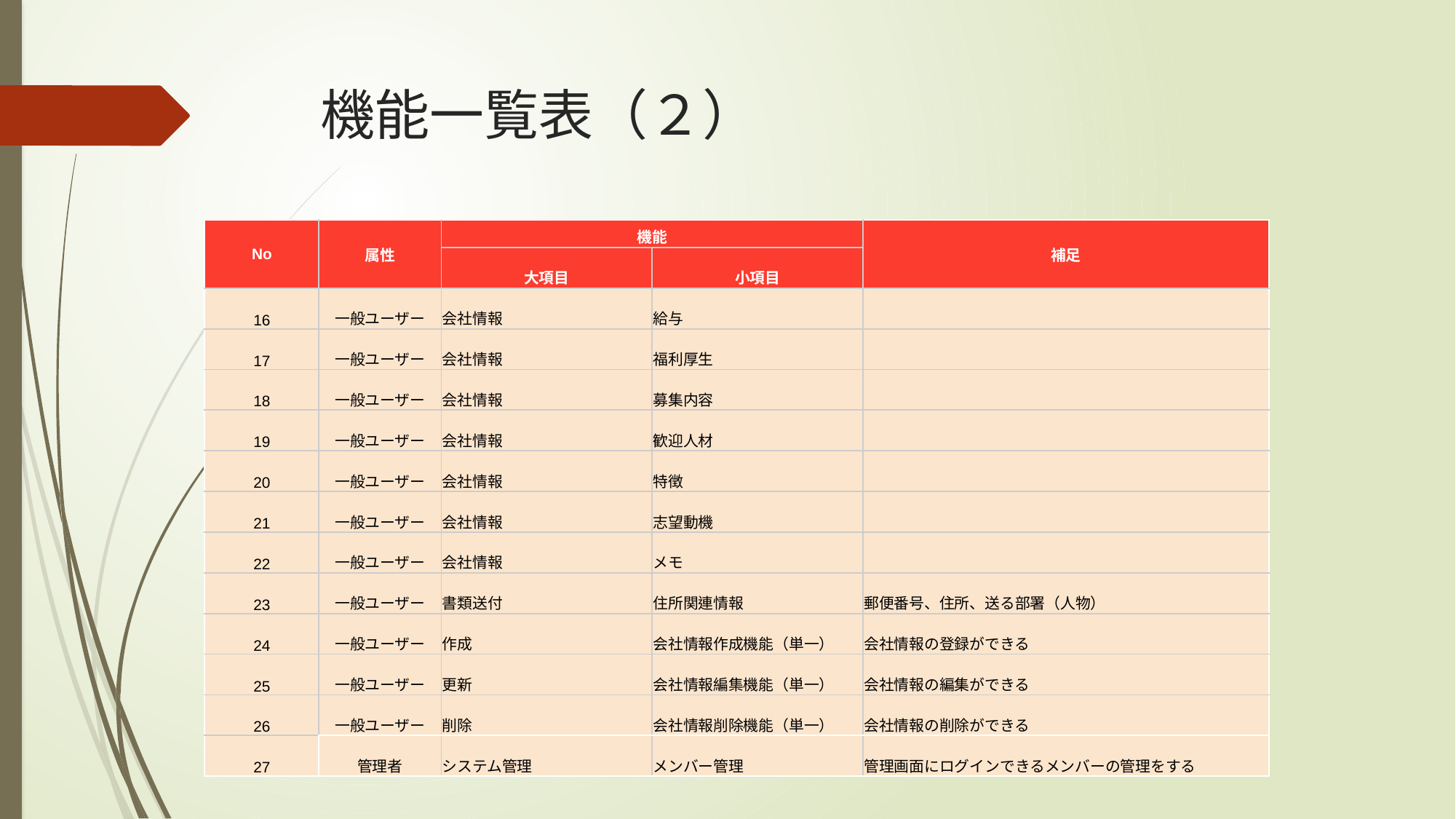

# 機能一覧表（２）
| No | 属性 | 機能 |  | 補足 |
| --- | --- | --- | --- | --- |
|  |  | 大項目 | 小項目 |  |
| 16 | 一般ユーザー | 会社情報 | 給与 |  |
| 17 | 一般ユーザー | 会社情報 | 福利厚生 |  |
| 18 | 一般ユーザー | 会社情報 | 募集内容 |  |
| 19 | 一般ユーザー | 会社情報 | 歓迎人材 |  |
| 20 | 一般ユーザー | 会社情報 | 特徴 |  |
| 21 | 一般ユーザー | 会社情報 | 志望動機 |  |
| 22 | 一般ユーザー | 会社情報 | メモ |  |
| 23 | 一般ユーザー | 書類送付 | 住所関連情報 | 郵便番号、住所、送る部署（人物） |
| 24 | 一般ユーザー | 作成 | 会社情報作成機能（単一） | 会社情報の登録ができる |
| 25 | 一般ユーザー | 更新 | 会社情報編集機能（単一） | 会社情報の編集ができる |
| 26 | 一般ユーザー | 削除 | 会社情報削除機能（単一） | 会社情報の削除ができる |
| 27 | 管理者 | システム管理 | メンバー管理 | 管理画面にログインできるメンバーの管理をする |